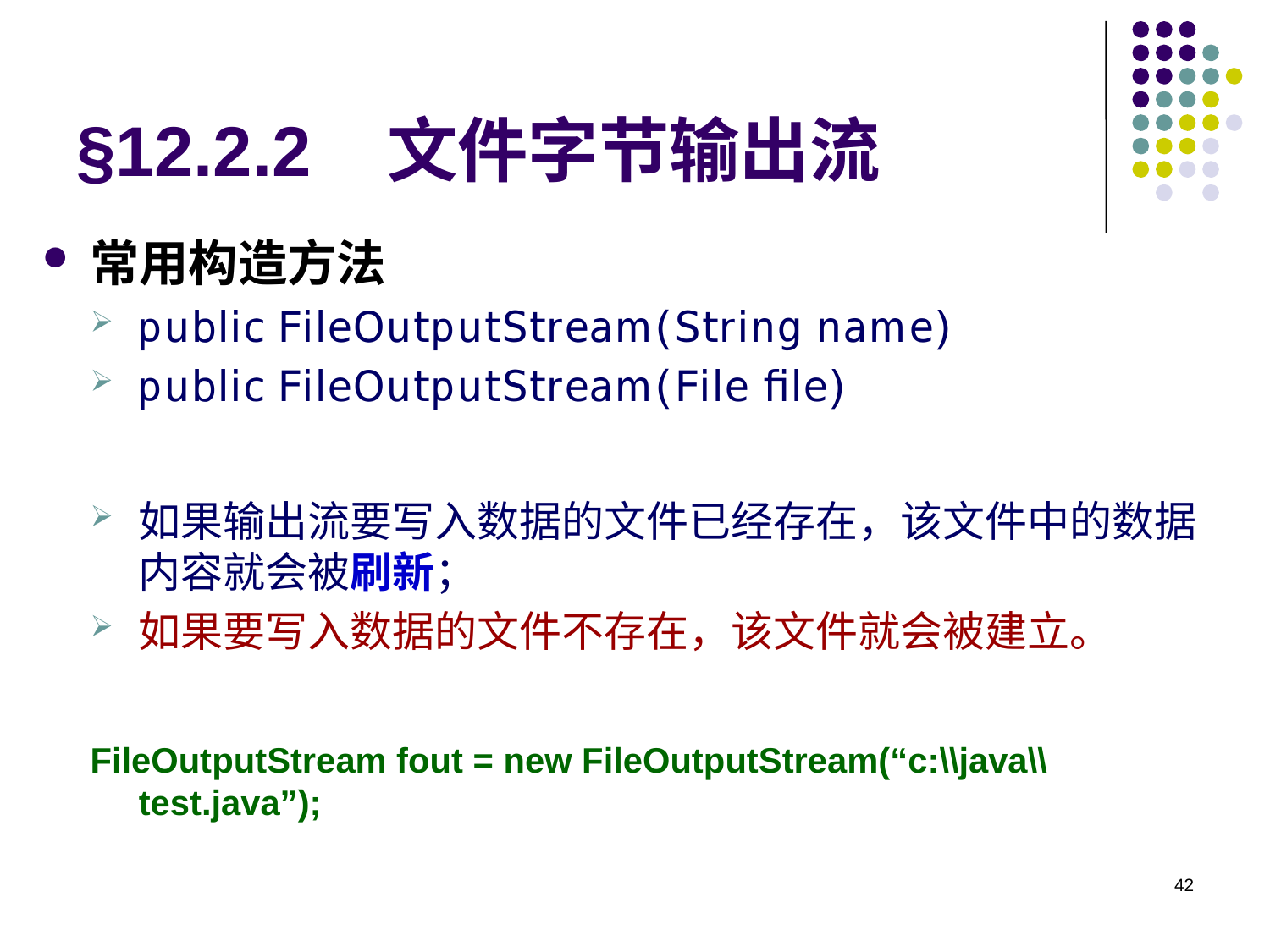

# §12.2.2   文件字节输出流
常用构造方法
public FileOutputStream(String name)
public FileOutputStream(File file)

如果输出流要写入数据的文件已经存在，该文件中的数据内容就会被刷新；
如果要写入数据的文件不存在，该文件就会被建立。

FileOutputStream fout = new FileOutputStream(“c:\\java\\test.java”);

42